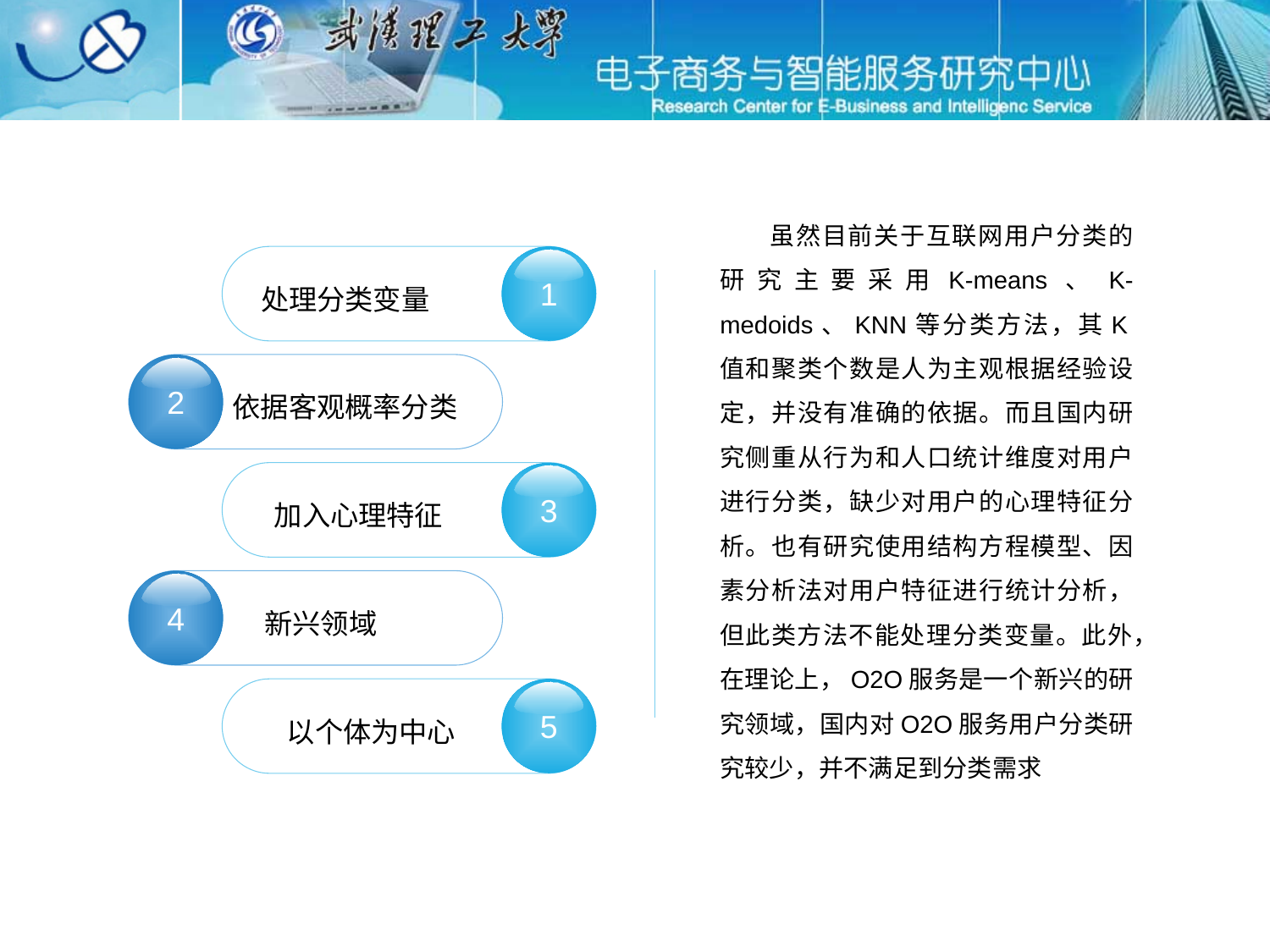

虽然目前关于互联网用户分类的研究主要采用K-means、K-medoids、KNN等分类方法，其K值和聚类个数是人为主观根据经验设定，并没有准确的依据。而且国内研究侧重从行为和人口统计维度对用户进行分类，缺少对用户的心理特征分析。也有研究使用结构方程模型、因素分析法对用户特征进行统计分析，但此类方法不能处理分类变量。此外，在理论上，O2O服务是一个新兴的研究领域，国内对O2O服务用户分类研究较少，并不满足到分类需求
1
处理分类变量

2
依据客观概率分类

3
 加入心理特征

4
    新兴领域

5
   以个体为中心